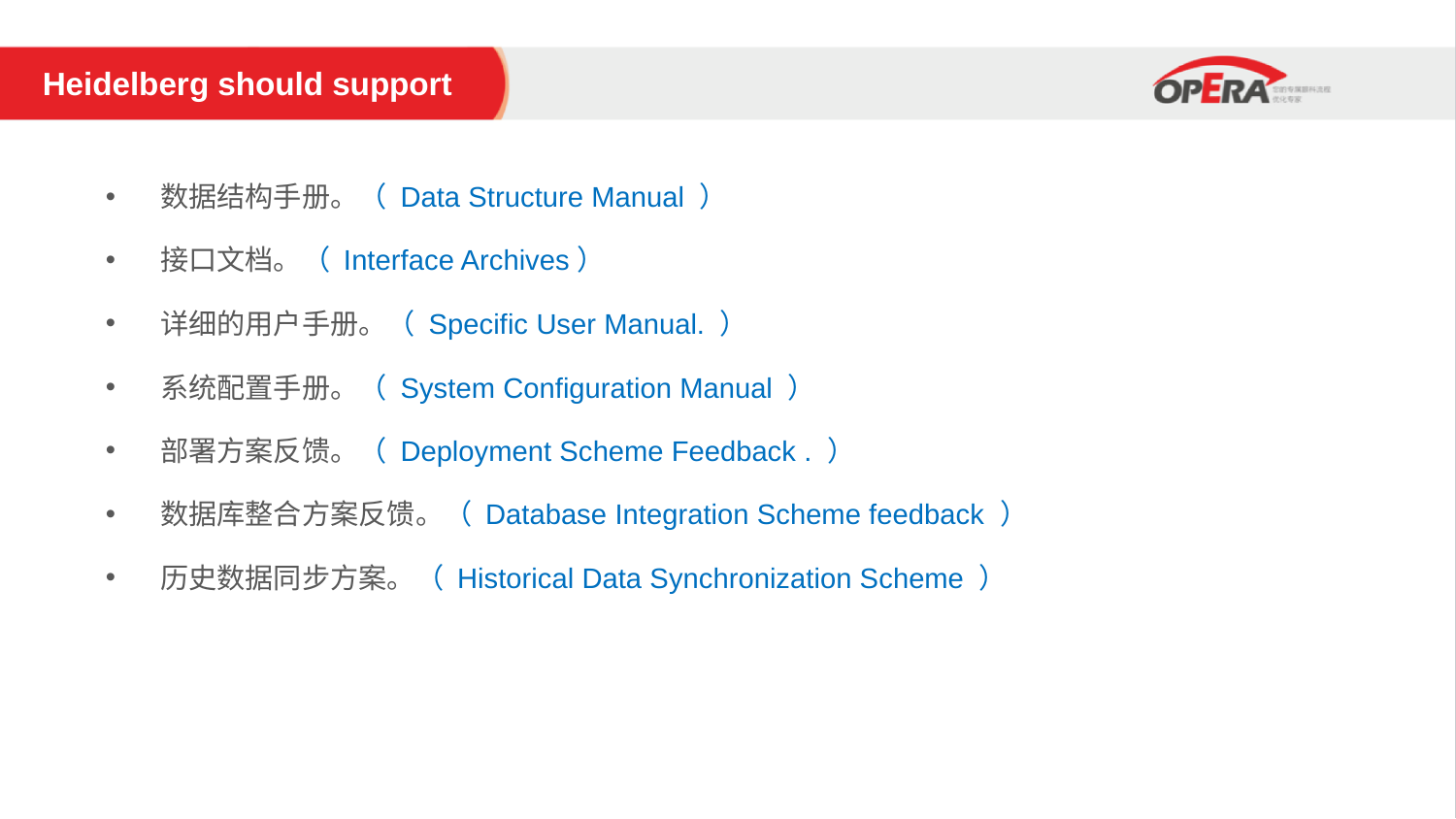

# Heidelberg should support
数据结构手册。（ Data Structure Manual ）
接口文档。（ Interface Archives）
详细的用户手册。（ Specific User Manual. ）
系统配置手册。（ System Configuration Manual ）
部署方案反馈。（ Deployment Scheme Feedback . ）
数据库整合方案反馈。（ Database Integration Scheme feedback ）
历史数据同步方案。（ Historical Data Synchronization Scheme ）